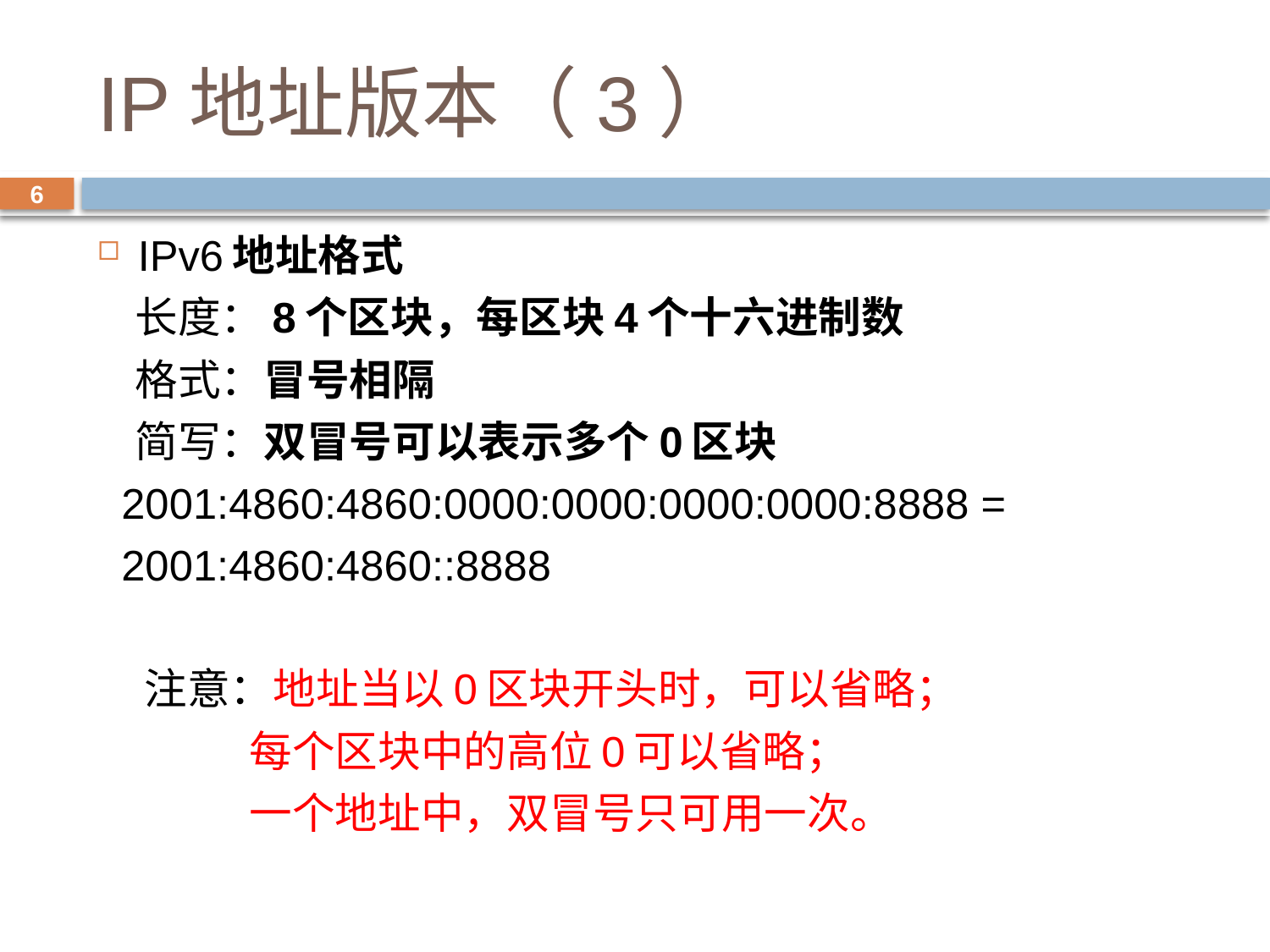

# IP地址版本（3）
6
IPv6地址格式
   长度：8个区块，每区块4个十六进制数
   格式：冒号相隔
   简写：双冒号可以表示多个0区块
  2001:4860:4860:0000:0000:0000:0000:8888 =
  2001:4860:4860::8888

    注意：地址当以0区块开头时，可以省略；
               每个区块中的高位0可以省略；
               一个地址中，双冒号只可用一次。